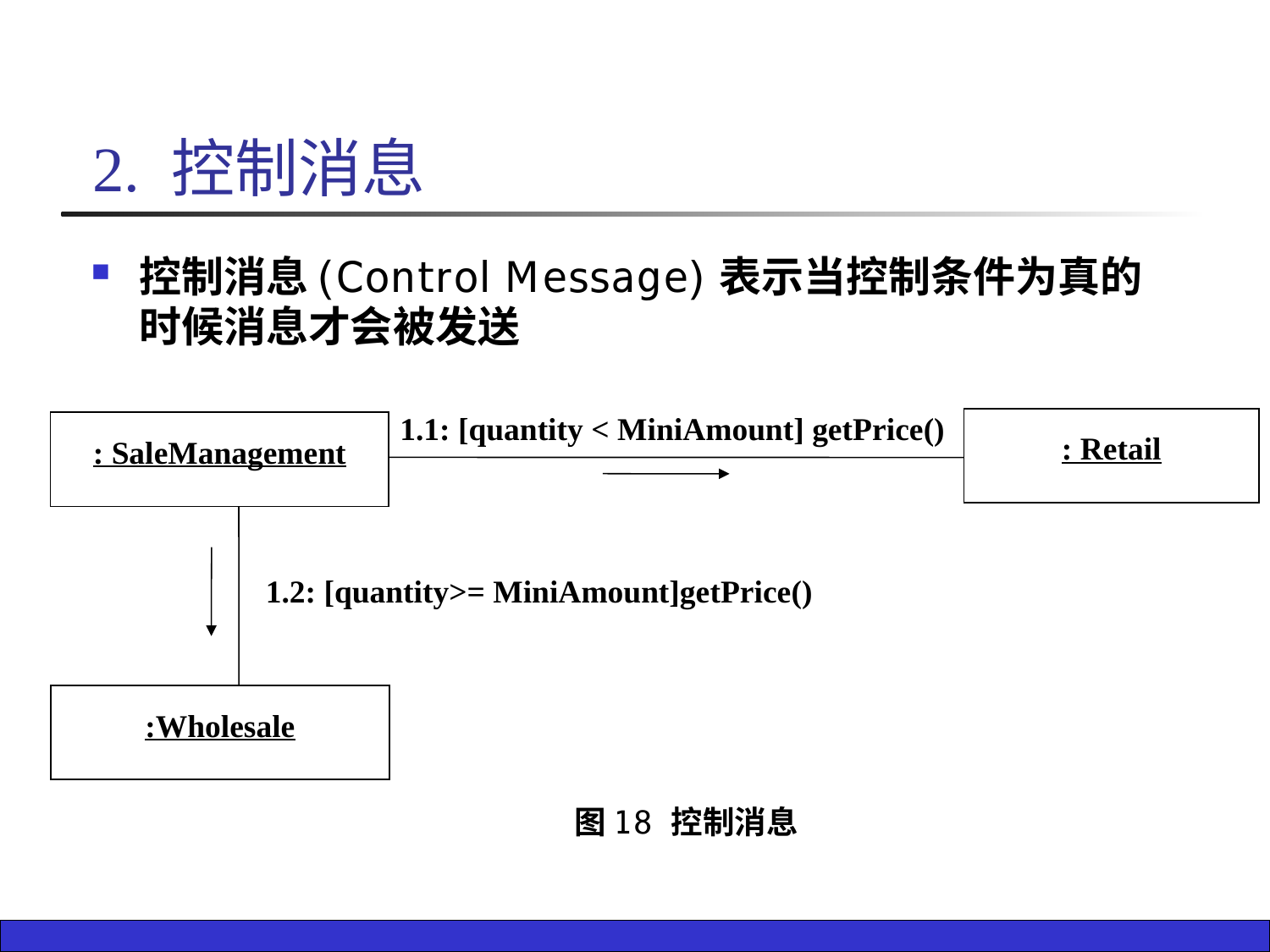

2. 控制消息
控制消息(Control Message)表示当控制条件为真的时候消息才会被发送

1.1: [quantity < MiniAmount] getPrice()
: Retail

: SaleManagement

1.2: [quantity>= MiniAmount]getPrice()

:Wholesale

图18 控制消息